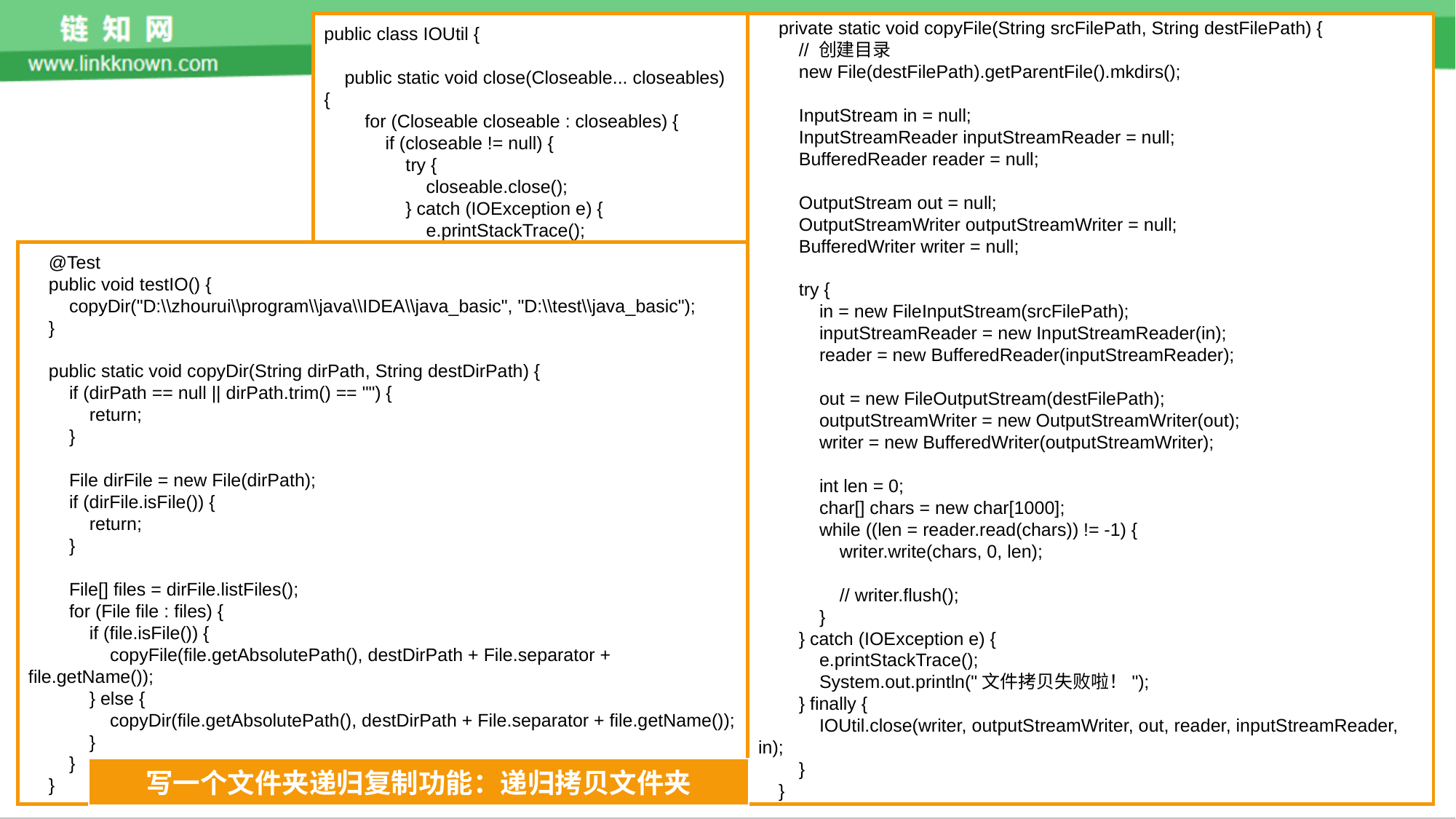

public class IOUtil {

    public static void close(Closeable... closeables) {
        for (Closeable closeable : closeables) {
            if (closeable != null) {
                try {
                    closeable.close();
                } catch (IOException e) {
                    e.printStackTrace();
                }
            }
        }
    }
}
    private static void copyFile(String srcFilePath, String destFilePath) {
        // 创建目录
        new File(destFilePath).getParentFile().mkdirs();

        InputStream in = null;
        InputStreamReader inputStreamReader = null;
        BufferedReader reader = null;

        OutputStream out = null;
        OutputStreamWriter outputStreamWriter = null;
        BufferedWriter writer = null;

        try {
            in = new FileInputStream(srcFilePath);
            inputStreamReader = new InputStreamReader(in);
            reader = new BufferedReader(inputStreamReader);

            out = new FileOutputStream(destFilePath);
            outputStreamWriter = new OutputStreamWriter(out);
            writer = new BufferedWriter(outputStreamWriter);

            int len = 0;
            char[] chars = new char[1000];
            while ((len = reader.read(chars)) != -1) {
                writer.write(chars, 0, len);

                // writer.flush();
            }
        } catch (IOException e) {
            e.printStackTrace();
            System.out.println("文件拷贝失败啦！");
        } finally {
            IOUtil.close(writer, outputStreamWriter, out, reader, inputStreamReader, in);
        }
    }
    @Test
    public void testIO() {
        copyDir("D:\\zhourui\\program\\java\\IDEA\\java_basic", "D:\\test\\java_basic");
    }

    public static void copyDir(String dirPath, String destDirPath) {
        if (dirPath == null || dirPath.trim() == "") {
            return;
        }

        File dirFile = new File(dirPath);
        if (dirFile.isFile()) {
            return;
        }

        File[] files = dirFile.listFiles();
        for (File file : files) {
            if (file.isFile()) {
                copyFile(file.getAbsolutePath(), destDirPath + File.separator + file.getName());
            } else {
                copyDir(file.getAbsolutePath(), destDirPath + File.separator + file.getName());
            }
        }
    }
写一个文件夹递归复制功能：递归拷贝文件夹